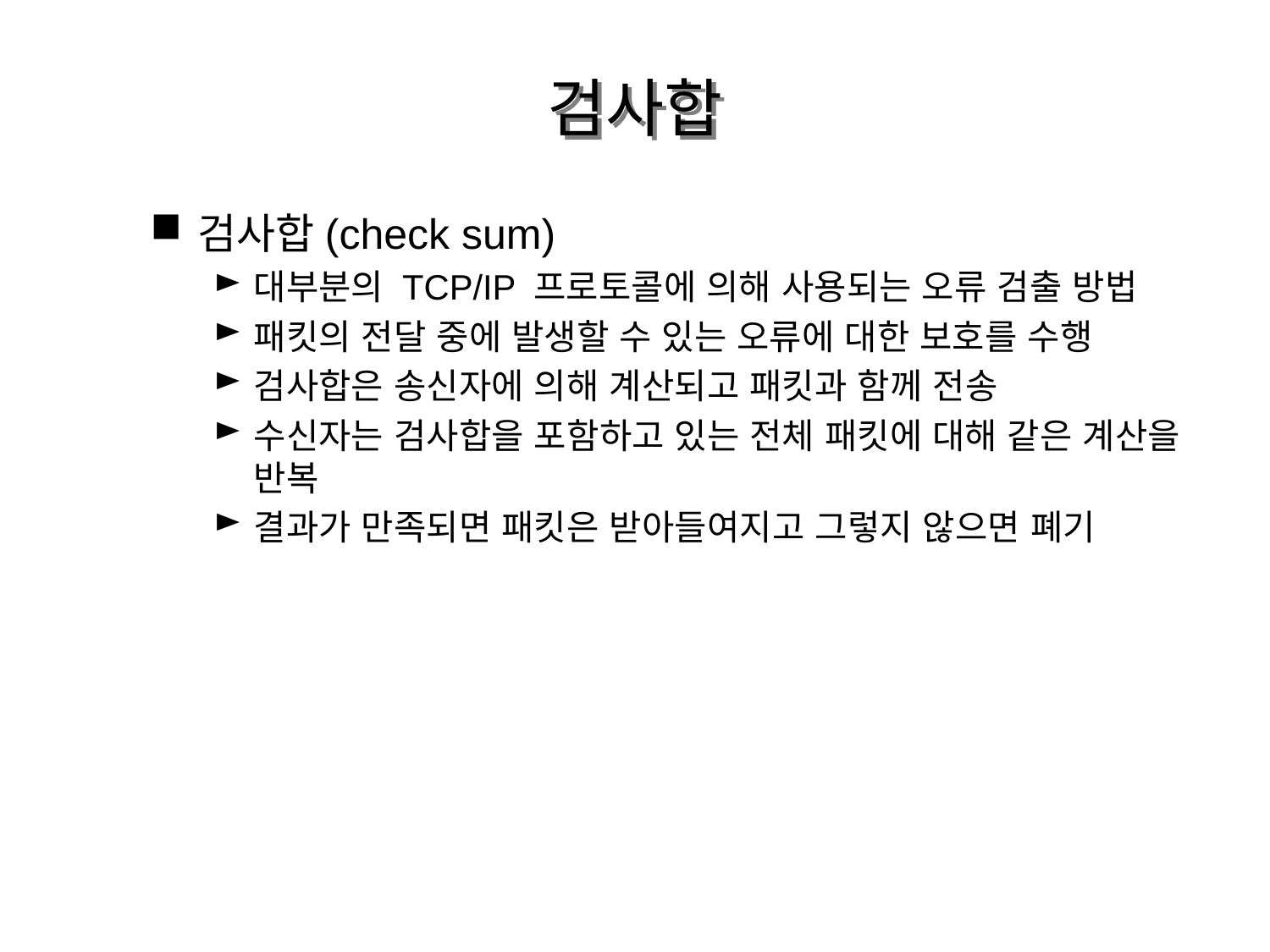

# 검사합
검사합(check sum)
대부분의 TCP/IP 프로토콜에 의해 사용되는 오류 검출 방법
패킷의 전달 중에 발생할 수 있는 오류에 대한 보호를 수행
검사합은 송신자에 의해 계산되고 패킷과 함께 전송
수신자는 검사합을 포함하고 있는 전체 패킷에 대해 같은 계산을 반복
결과가 만족되면 패킷은 받아들여지고 그렇지 않으면 폐기

31